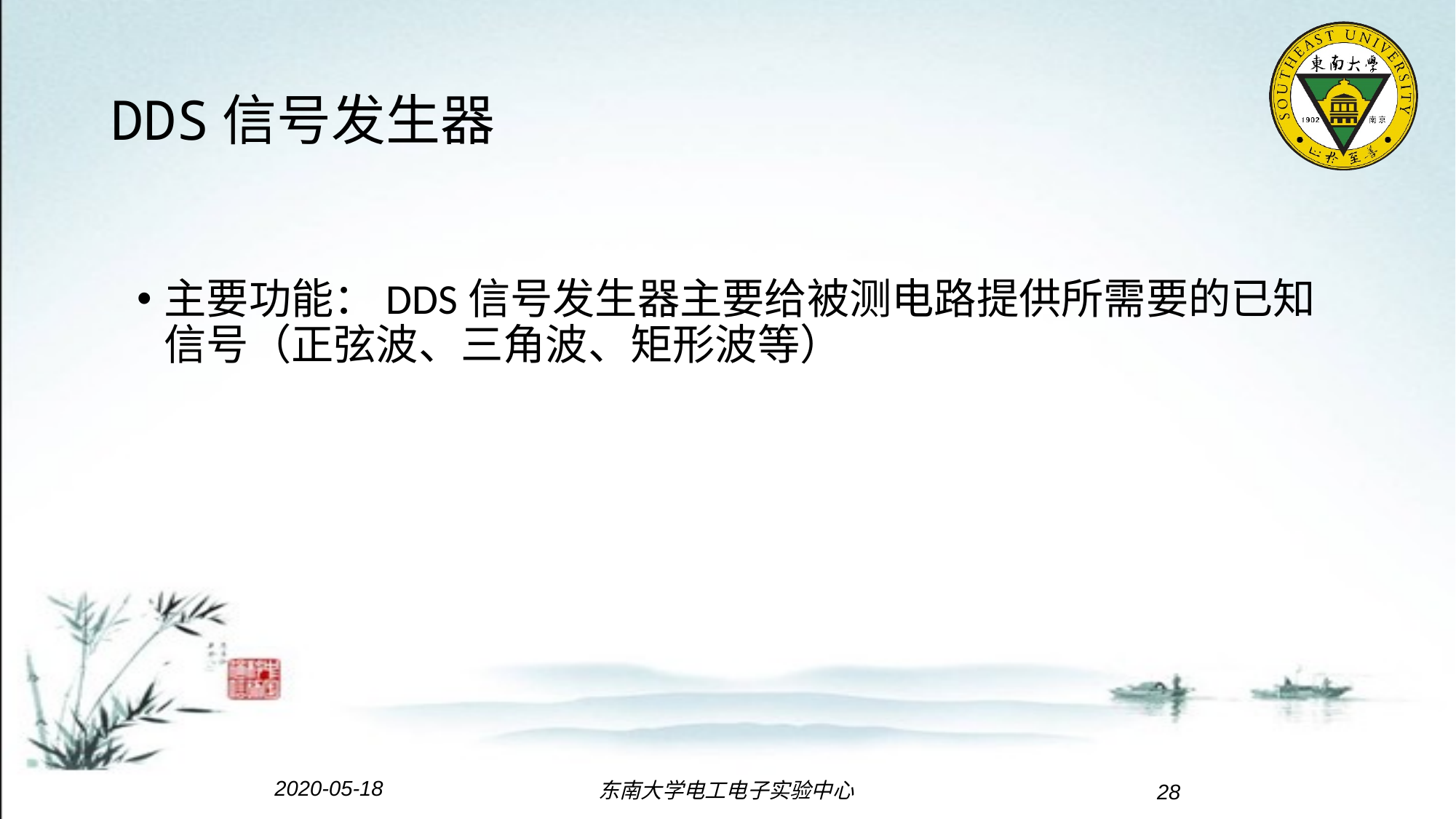

# DDS信号发生器
主要功能：DDS信号发生器主要给被测电路提供所需要的已知信号（正弦波、三角波、矩形波等）
2020-05-18
东南大学电工电子实验中心
28